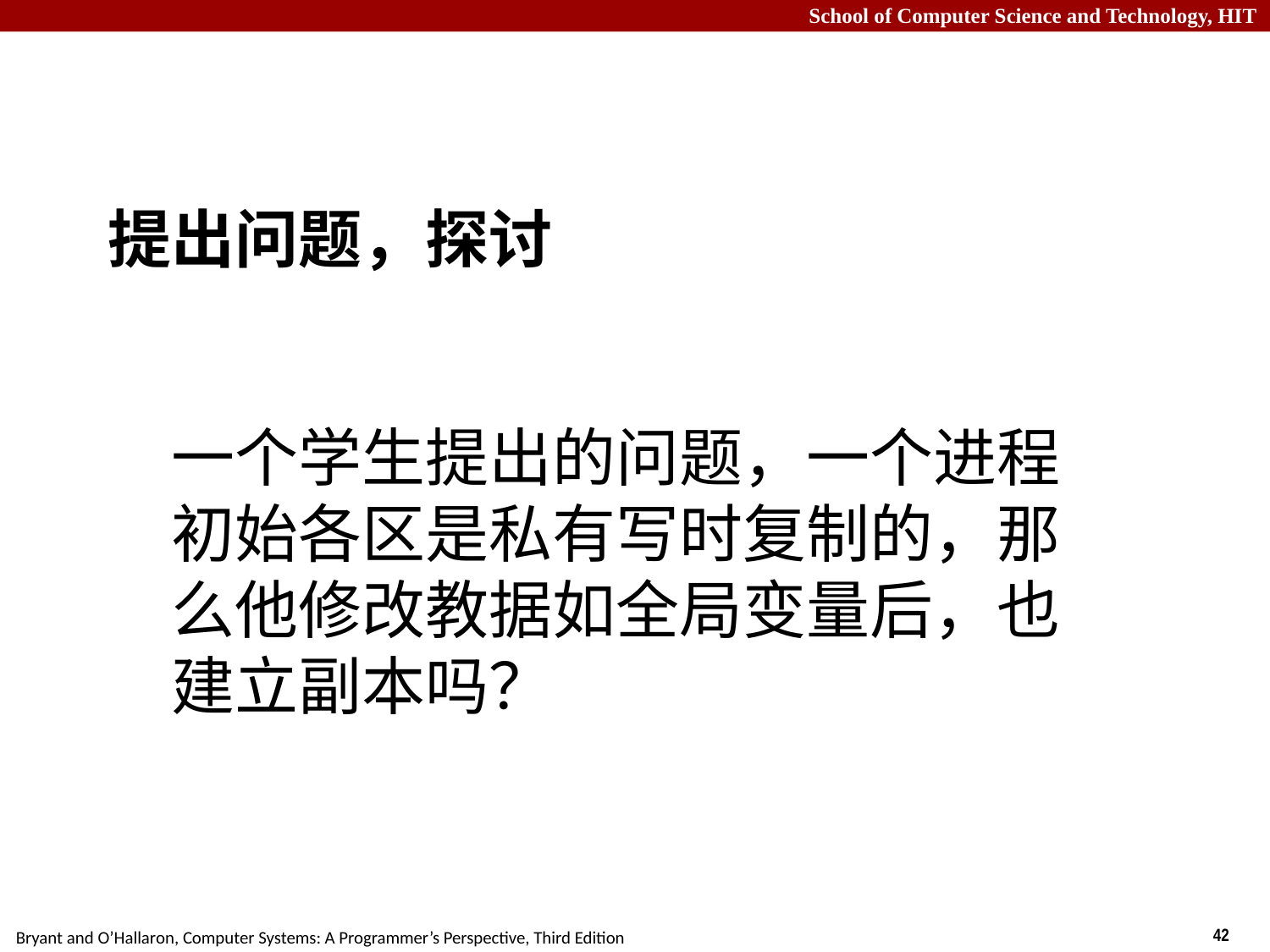

# 提出问题，探讨
一个学生提出的问题，一个进程初始各区是私有写时复制的，那么他修改教据如全局变量后，也建立副本吗？